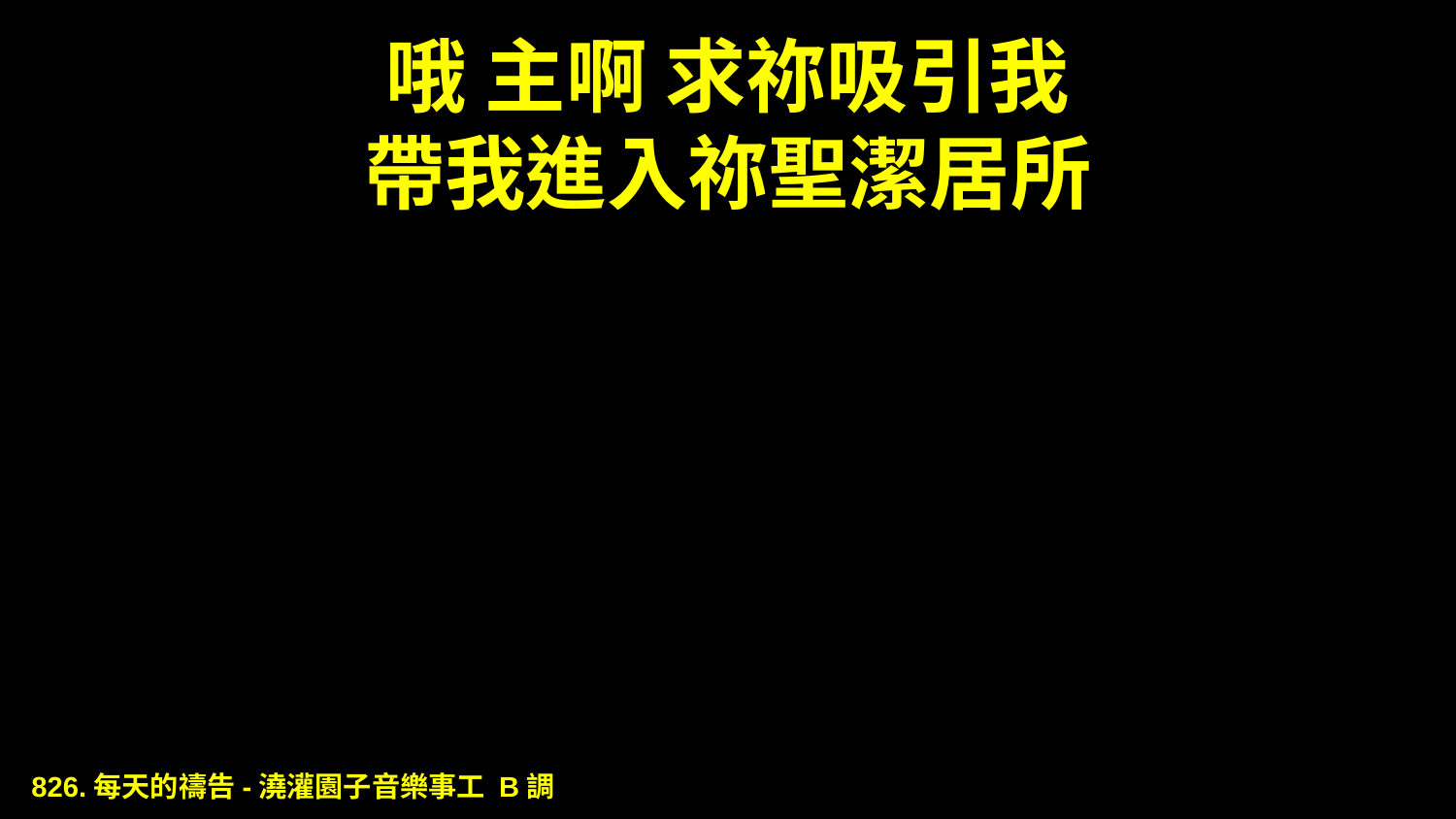

# 哦 主啊 求祢吸引我 帶我進入祢聖潔居所
826.每天的禱告-澆灌園子音樂事工 B調